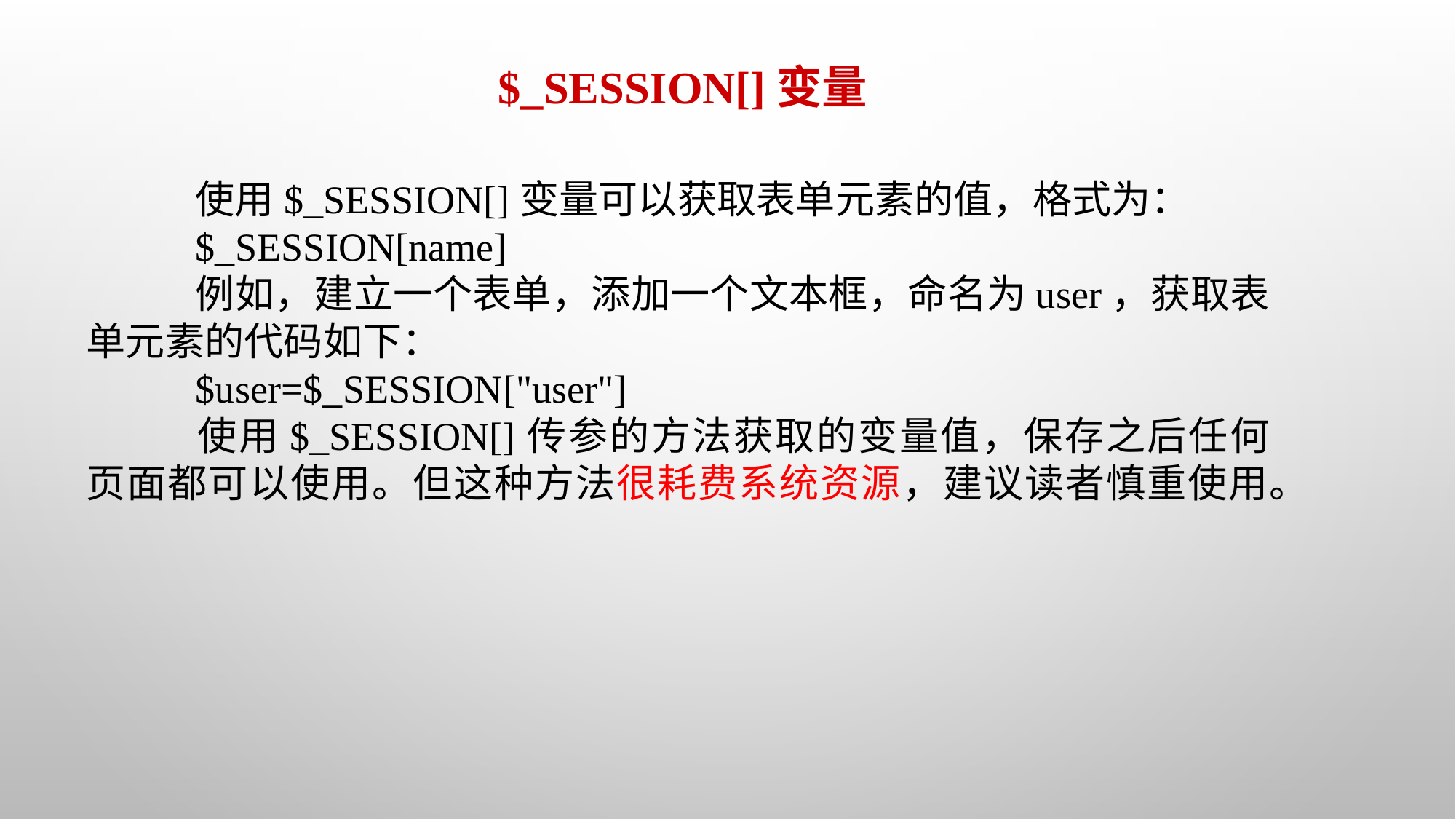

$_SESSION[]变量
	使用$_SESSION[]变量可以获取表单元素的值，格式为：
	$_SESSION[name]
	例如，建立一个表单，添加一个文本框，命名为user，获取表单元素的代码如下：
	$user=$_SESSION["user"]
	使用$_SESSION[]传参的方法获取的变量值，保存之后任何页面都可以使用。但这种方法很耗费系统资源，建议读者慎重使用。